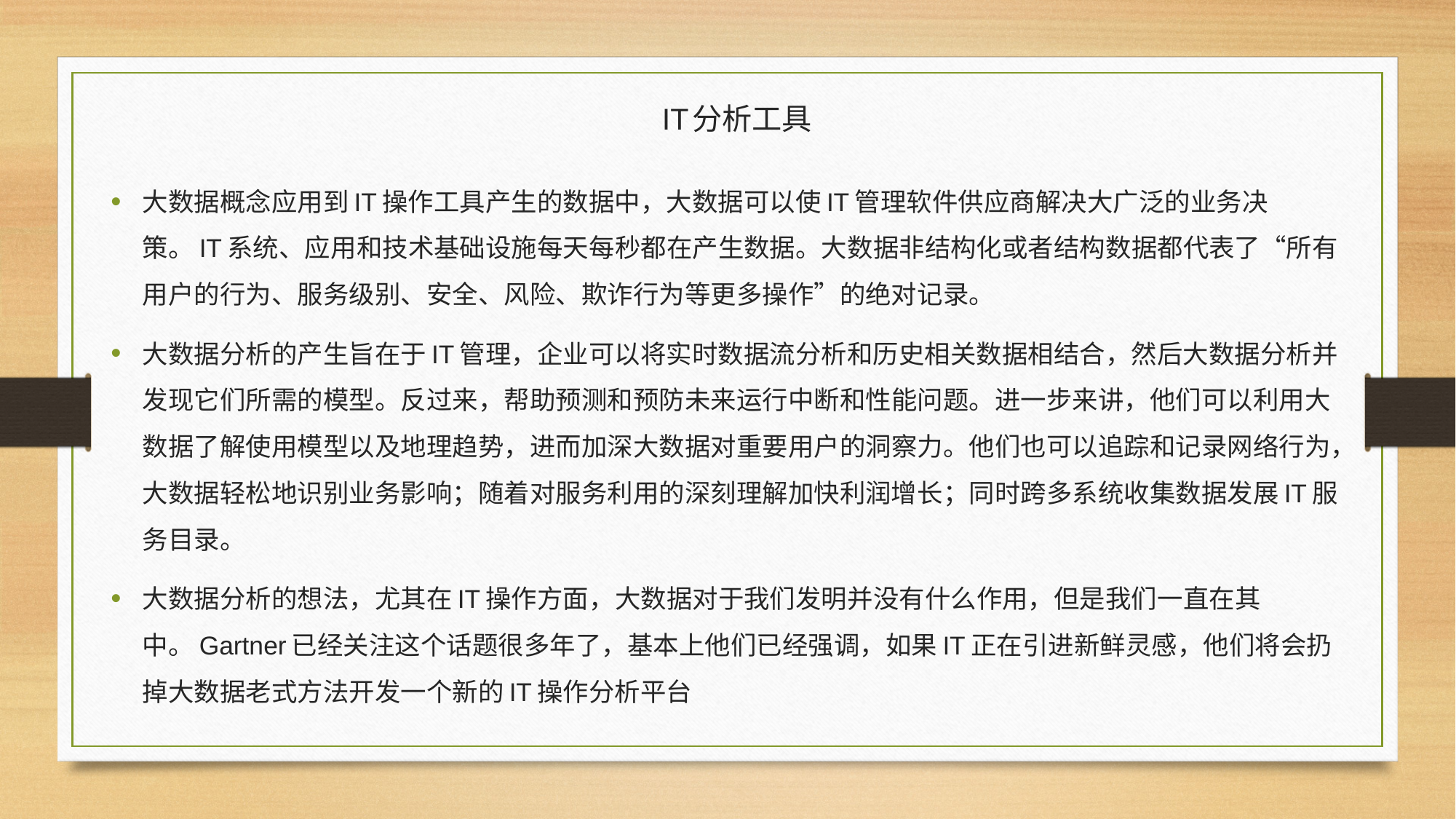

# IT分析工具
大数据概念应用到IT操作工具产生的数据中，大数据可以使IT管理软件供应商解决大广泛的业务决策。IT系统、应用和技术基础设施每天每秒都在产生数据。大数据非结构化或者结构数据都代表了“所有用户的行为、服务级别、安全、风险、欺诈行为等更多操作”的绝对记录。
大数据分析的产生旨在于IT管理，企业可以将实时数据流分析和历史相关数据相结合，然后大数据分析并发现它们所需的模型。反过来，帮助预测和预防未来运行中断和性能问题。进一步来讲，他们可以利用大数据了解使用模型以及地理趋势，进而加深大数据对重要用户的洞察力。他们也可以追踪和记录网络行为，大数据轻松地识别业务影响；随着对服务利用的深刻理解加快利润增长；同时跨多系统收集数据发展IT服务目录。
大数据分析的想法，尤其在IT操作方面，大数据对于我们发明并没有什么作用，但是我们一直在其中。Gartner已经关注这个话题很多年了，基本上他们已经强调，如果IT正在引进新鲜灵感，他们将会扔掉大数据老式方法开发一个新的IT操作分析平台